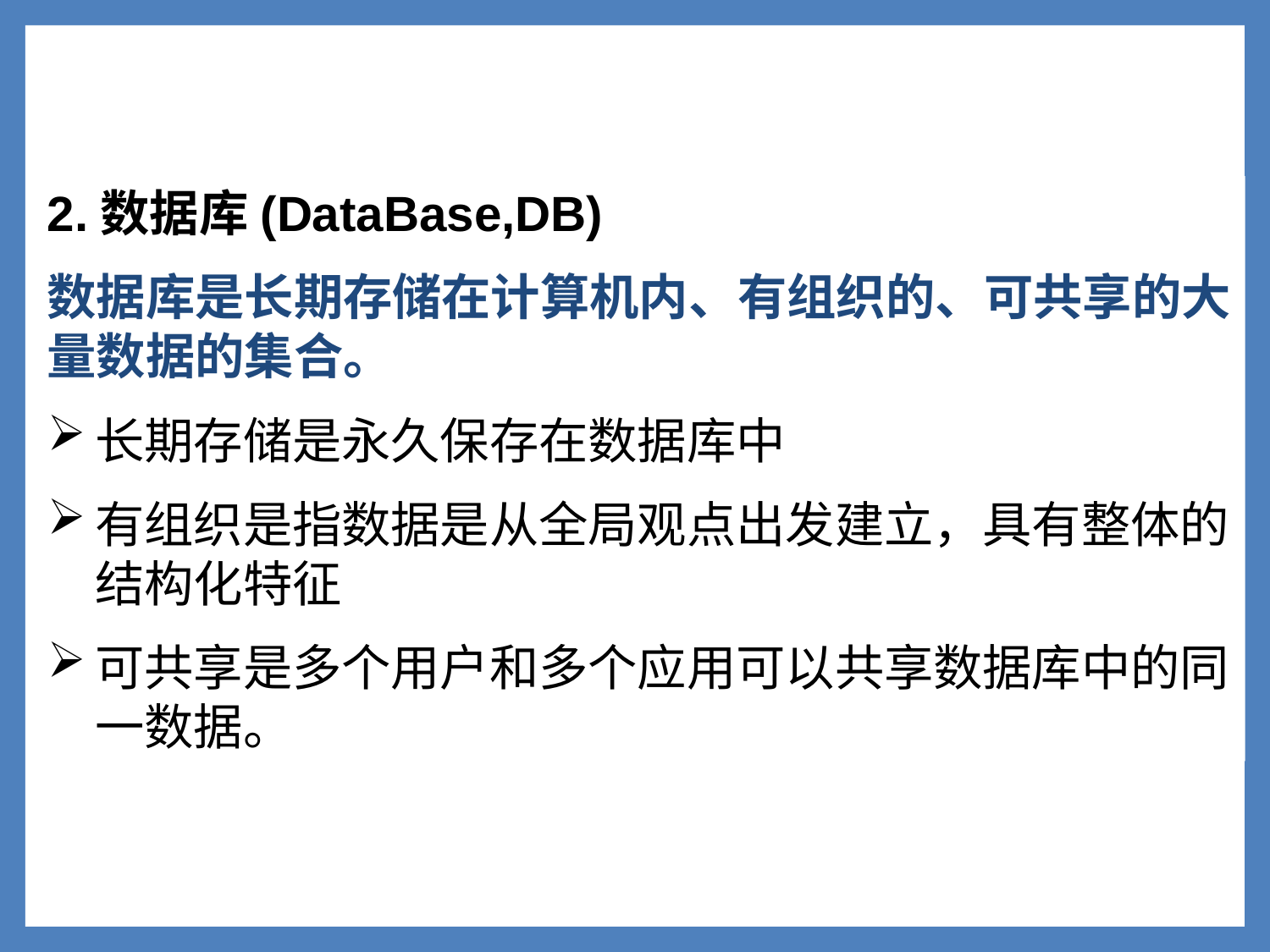

2.数据库(DataBase,DB)
数据库是长期存储在计算机内、有组织的、可共享的大量数据的集合。
长期存储是永久保存在数据库中
有组织是指数据是从全局观点出发建立，具有整体的结构化特征
可共享是多个用户和多个应用可以共享数据库中的同一数据。